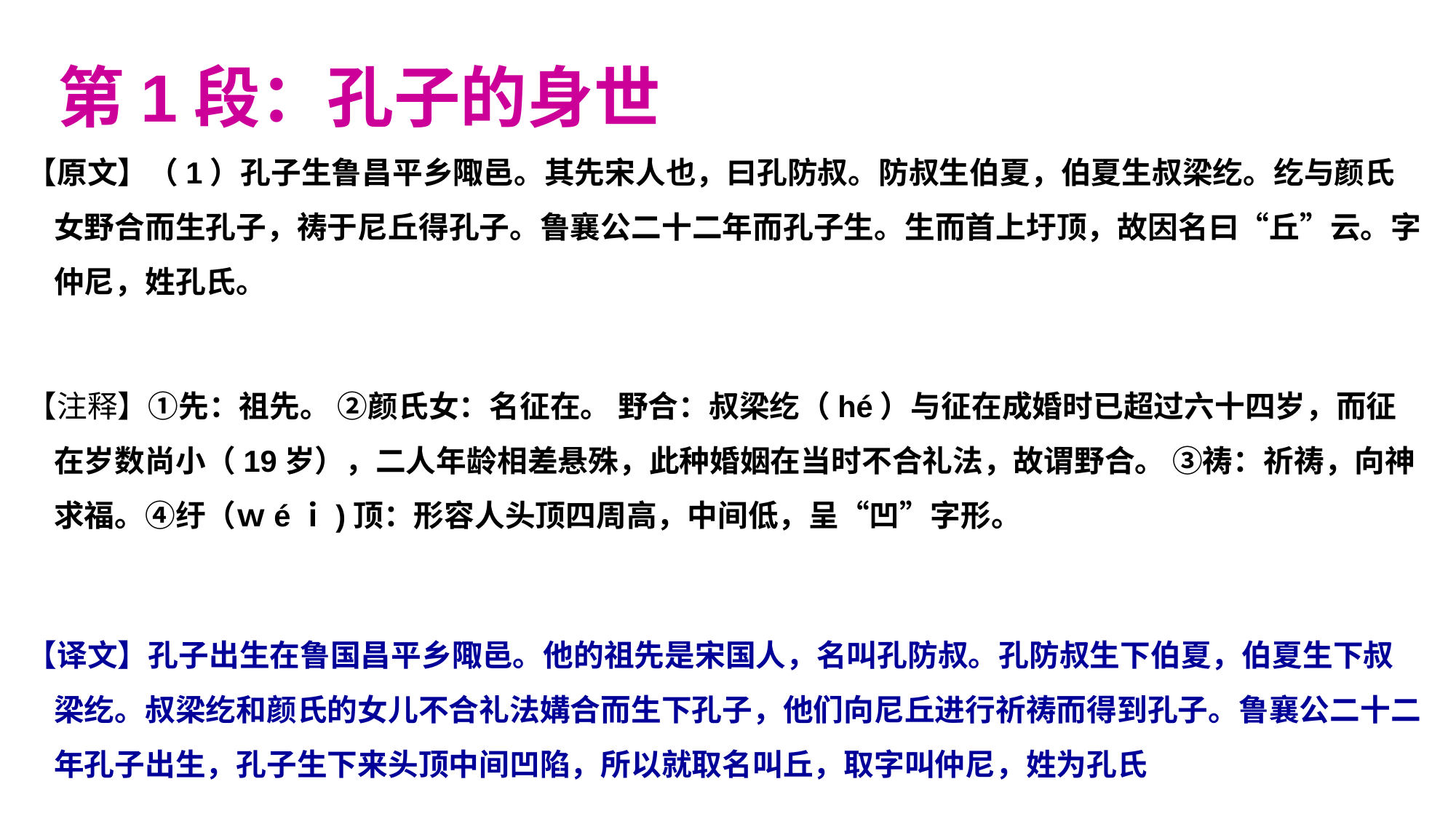

第1段：孔子的身世
【原文】（1）孔子生鲁昌平乡陬邑。其先宋人也，曰孔防叔。防叔生伯夏，伯夏生叔梁纥。纥与颜氏女野合而生孔子，祷于尼丘得孔子。鲁襄公二十二年而孔子生。生而首上圩顶，故因名曰“丘”云。字仲尼，姓孔氏。

【注释】①先：祖先。 ②颜氏女：名征在。 野合：叔梁纥（hé）与征在成婚时已超过六十四岁，而征在岁数尚小（19岁），二人年龄相差悬殊，此种婚姻在当时不合礼法，故谓野合。 ③祷：祈祷，向神求福。④纡（ｗéｉ)顶：形容人头顶四周高，中间低，呈“凹”字形。

【译文】孔子出生在鲁国昌平乡陬邑。他的祖先是宋国人，名叫孔防叔。孔防叔生下伯夏，伯夏生下叔梁纥。叔梁纥和颜氏的女儿不合礼法媾合而生下孔子，他们向尼丘进行祈祷而得到孔子。鲁襄公二十二年孔子出生，孔子生下来头顶中间凹陷，所以就取名叫丘，取字叫仲尼，姓为孔氏